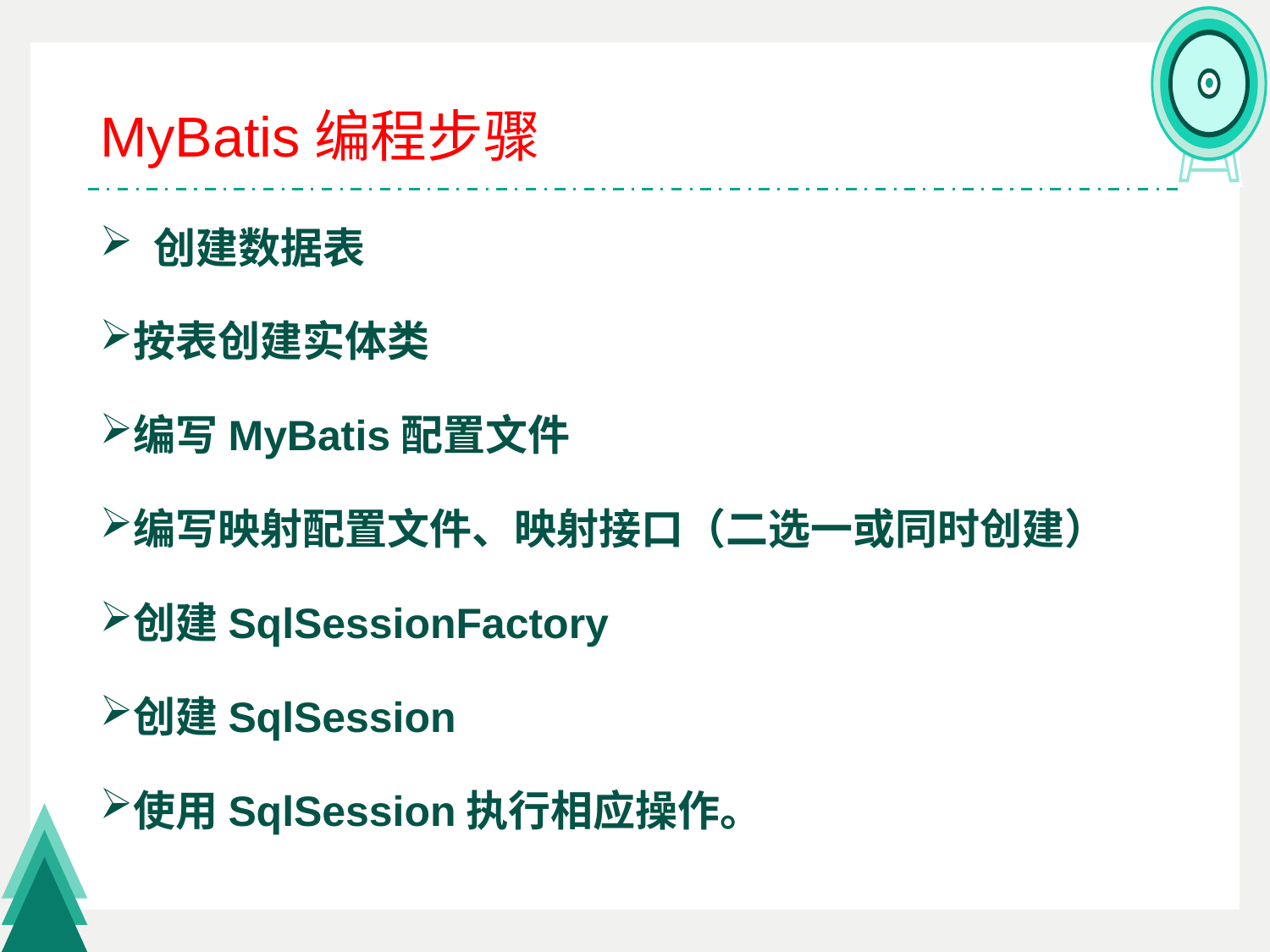

# MyBatis编程步骤
 创建数据表
按表创建实体类
编写MyBatis配置文件
编写映射配置文件、映射接口（二选一或同时创建）
创建SqlSessionFactory
创建SqlSession
使用SqlSession执行相应操作。